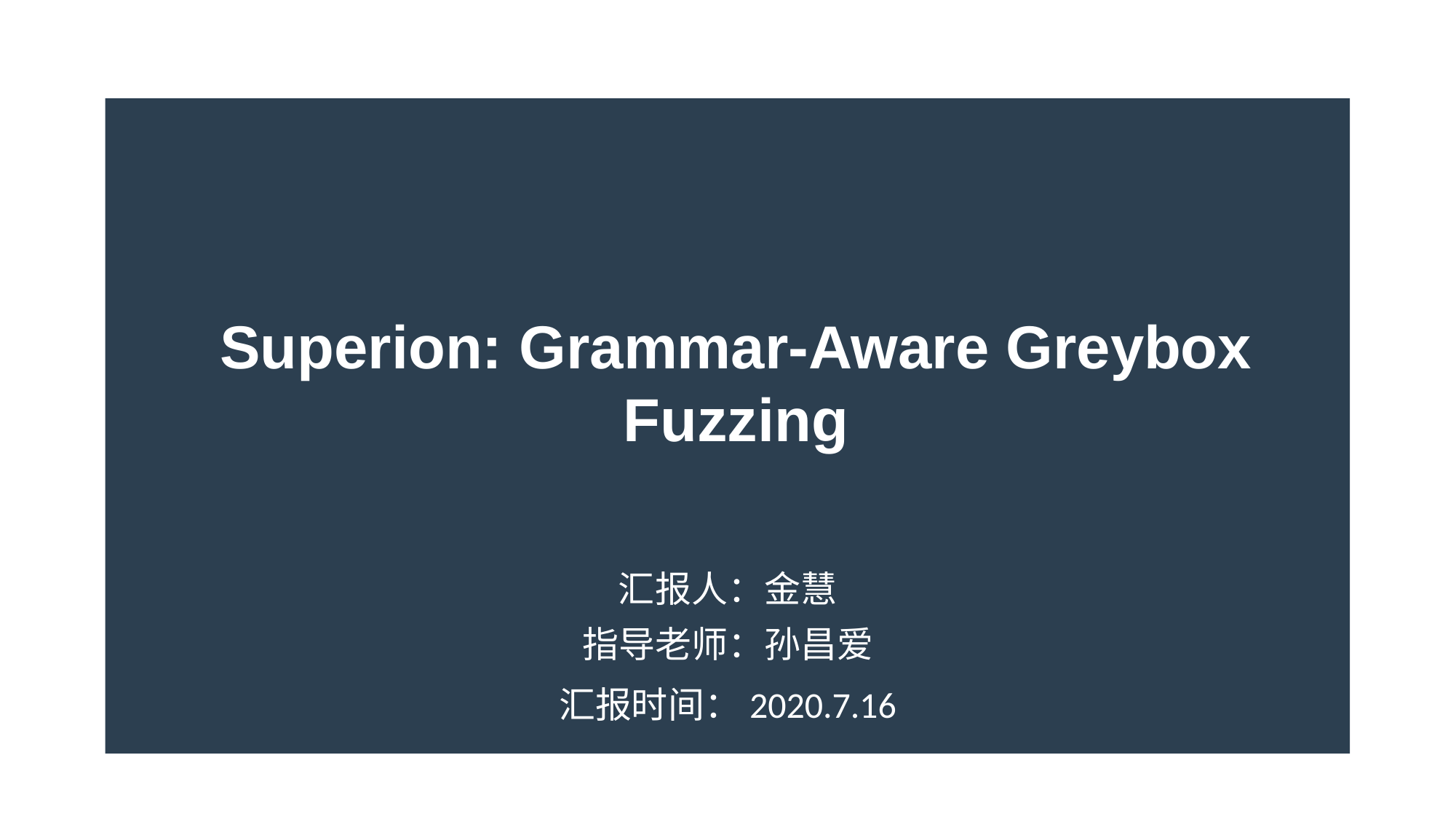

Superion: Grammar-Aware Greybox Fuzzing
汇报人：金慧
指导老师：孙昌爱
汇报时间：2020.7.16